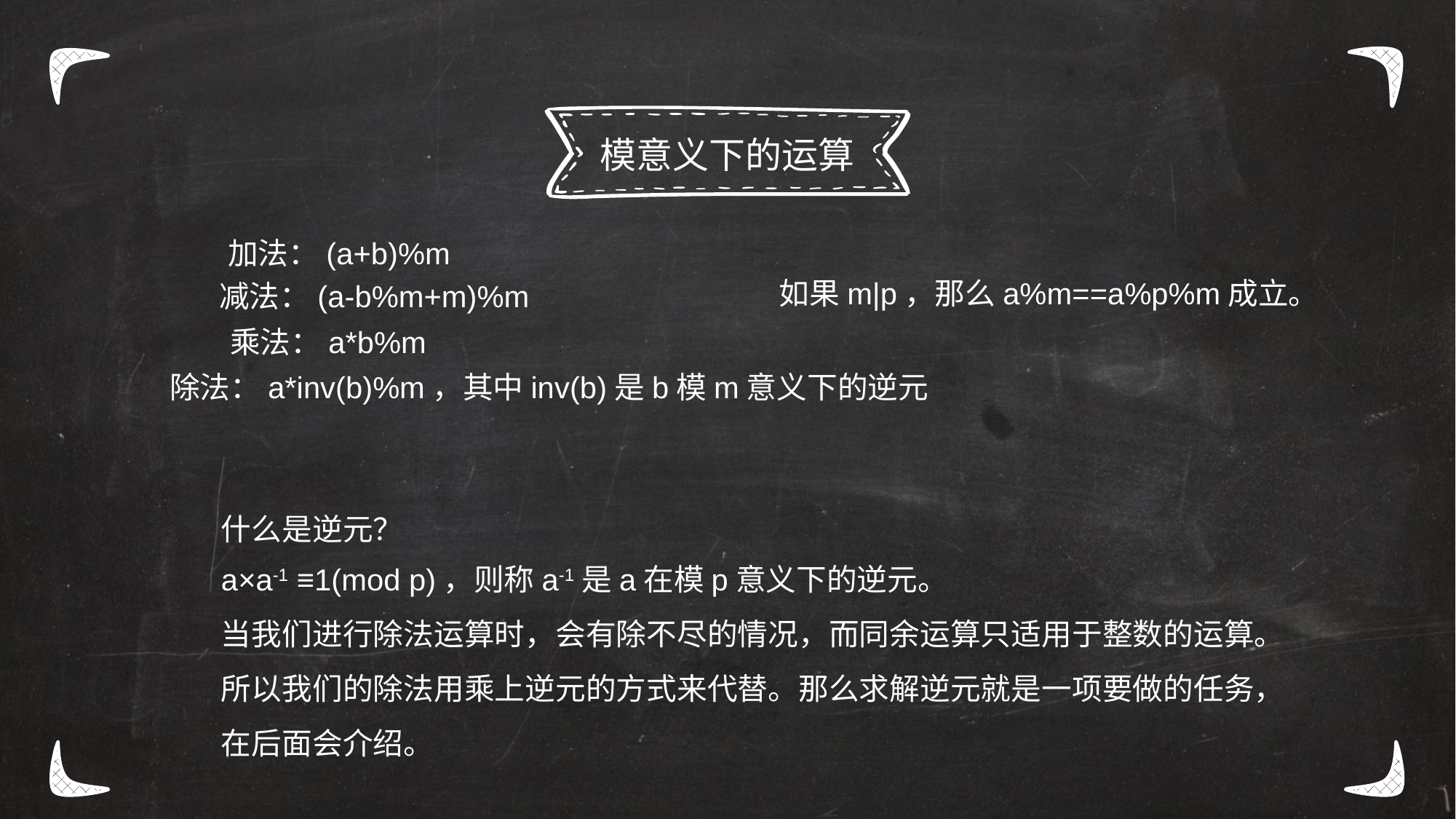

模意义下的运算
加法：(a+b)%m
如果m|p，那么a%m==a%p%m成立。
减法：(a-b%m+m)%m
乘法：a*b%m
除法：a*inv(b)%m，其中inv(b)是b模m意义下的逆元
什么是逆元？
a×a-1 ≡1(mod p)，则称a-1是a在模p意义下的逆元。
当我们进行除法运算时，会有除不尽的情况，而同余运算只适用于整数的运算。所以我们的除法用乘上逆元的方式来代替。那么求解逆元就是一项要做的任务，在后面会介绍。